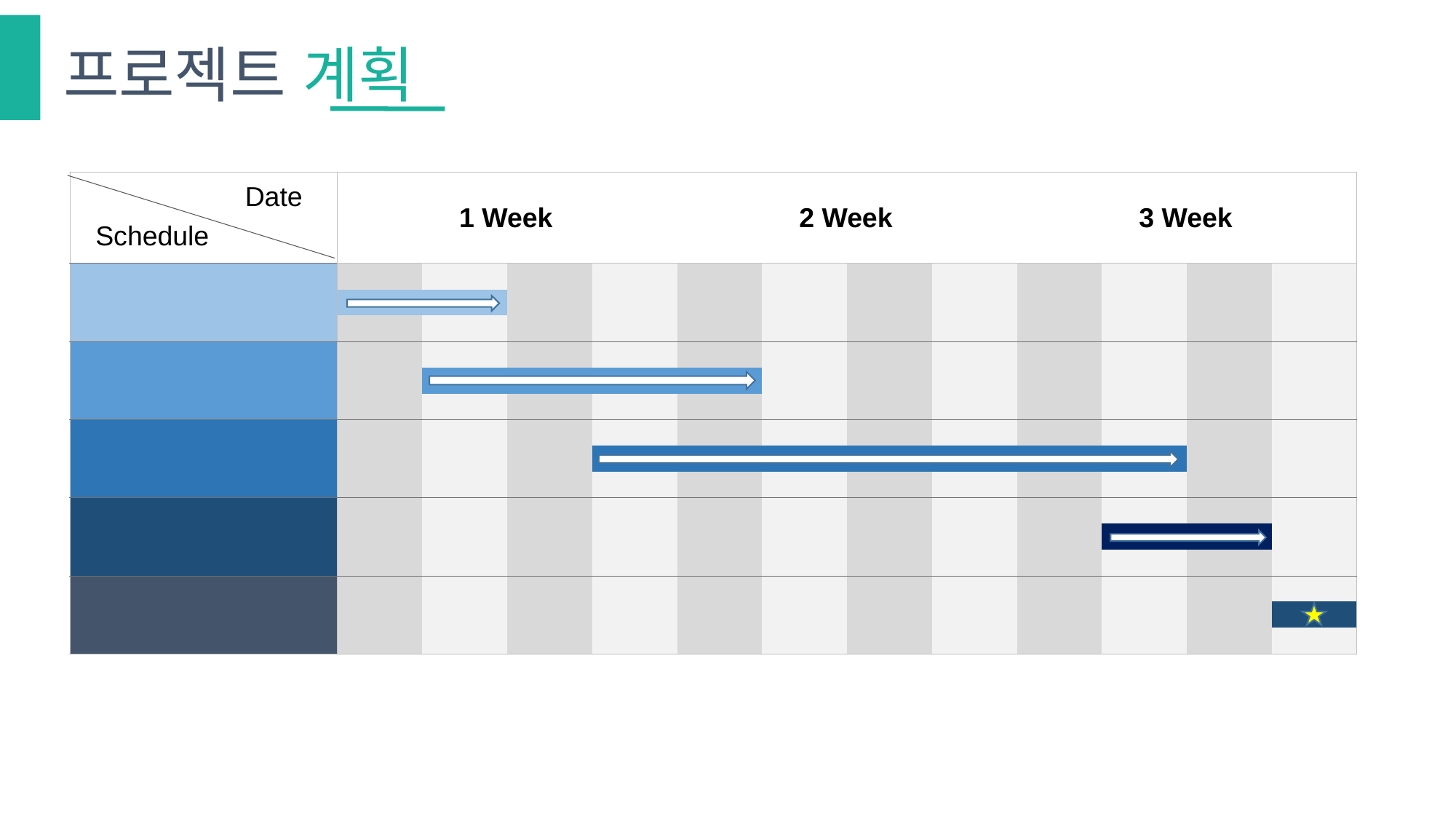

프로젝트 계획
|  | 1 Week |  |  |  | 2 Week |  |  |  | 3 Week |  |  |  |
| --- | --- | --- | --- | --- | --- | --- | --- | --- | --- | --- | --- | --- |
| 1. 주제 선정 |  |  |  |  |  |  |  |  |  |  |  |  |
|  |  |  |  |  |  |  |  |  |  |  |  |  |
|  |  |  |  |  |  |  |  |  |  |  |  |  |
| 2. 시스템 구현 계획 |  |  |  |  |  |  |  |  |  |  |  |  |
|  |  |  |  |  |  |  |  |  |  |  |  |  |
|  |  |  |  |  |  |  |  |  |  |  |  |  |
| 3. 시스템 구현 |  |  |  |  |  |  |  |  |  |  |  |  |
|  |  |  |  |  |  |  |  |  |  |  |  |  |
|  |  |  |  |  |  |  |  |  |  |  |  |  |
| 4. 단위 및 통합 테스트 |  |  |  |  |  |  |  |  |  |  |  |  |
|  |  |  |  |  |  |  |  |  |  |  |  |  |
|  |  |  |  |  |  |  |  |  |  |  |  |  |
| 5. 발표 |  |  |  |  |  |  |  |  |  |  |  |  |
|  |  |  |  |  |  |  |  |  |  |  |  |  |
|  |  |  |  |  |  |  |  |  |  |  |  |  |
Date
Schedule